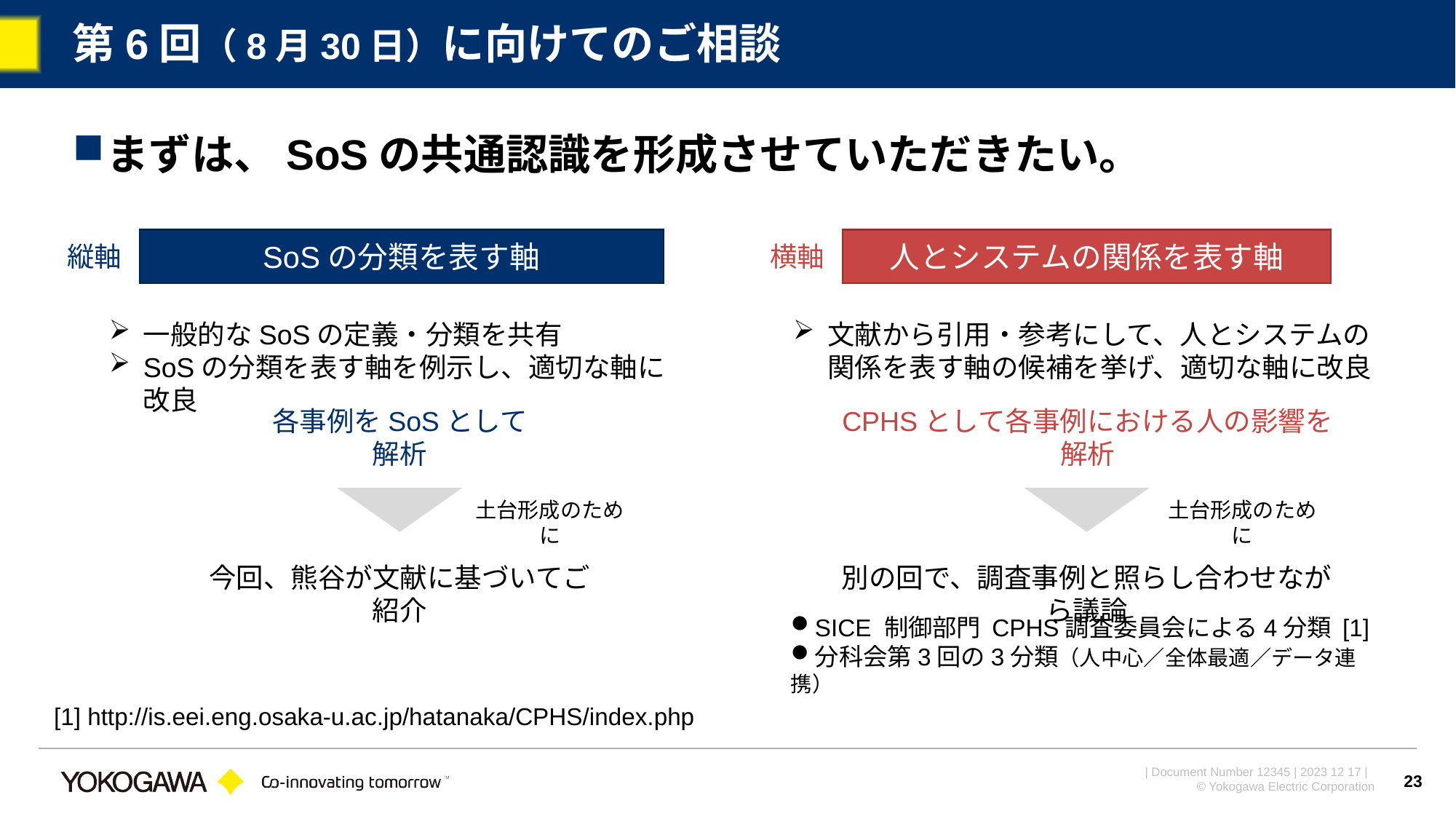

SoSの分類を表す軸
人とシステムの関係を表す軸
# 第6回（8月30日）に向けてのご相談
まずは、SoSの共通認識を形成させていただきたい。
縦軸
横軸
一般的なSoSの定義・分類を共有
SoSの分類を表す軸を例示し、適切な軸に改良
文献から引用・参考にして、人とシステムの関係を表す軸の候補を挙げ、適切な軸に改良
各事例をSoSとして解析
CPHSとして各事例における人の影響を解析

土台形成のために
土台形成のために
今回、熊谷が文献に基づいてご紹介
別の回で、調査事例と照らし合わせながら議論
SICE 制御部門 CPHS調査委員会による4分類 [1]
分科会第3回の3分類（人中心／全体最適／データ連携）
[1] http://is.eei.eng.osaka-u.ac.jp/hatanaka/CPHS/index.php
23